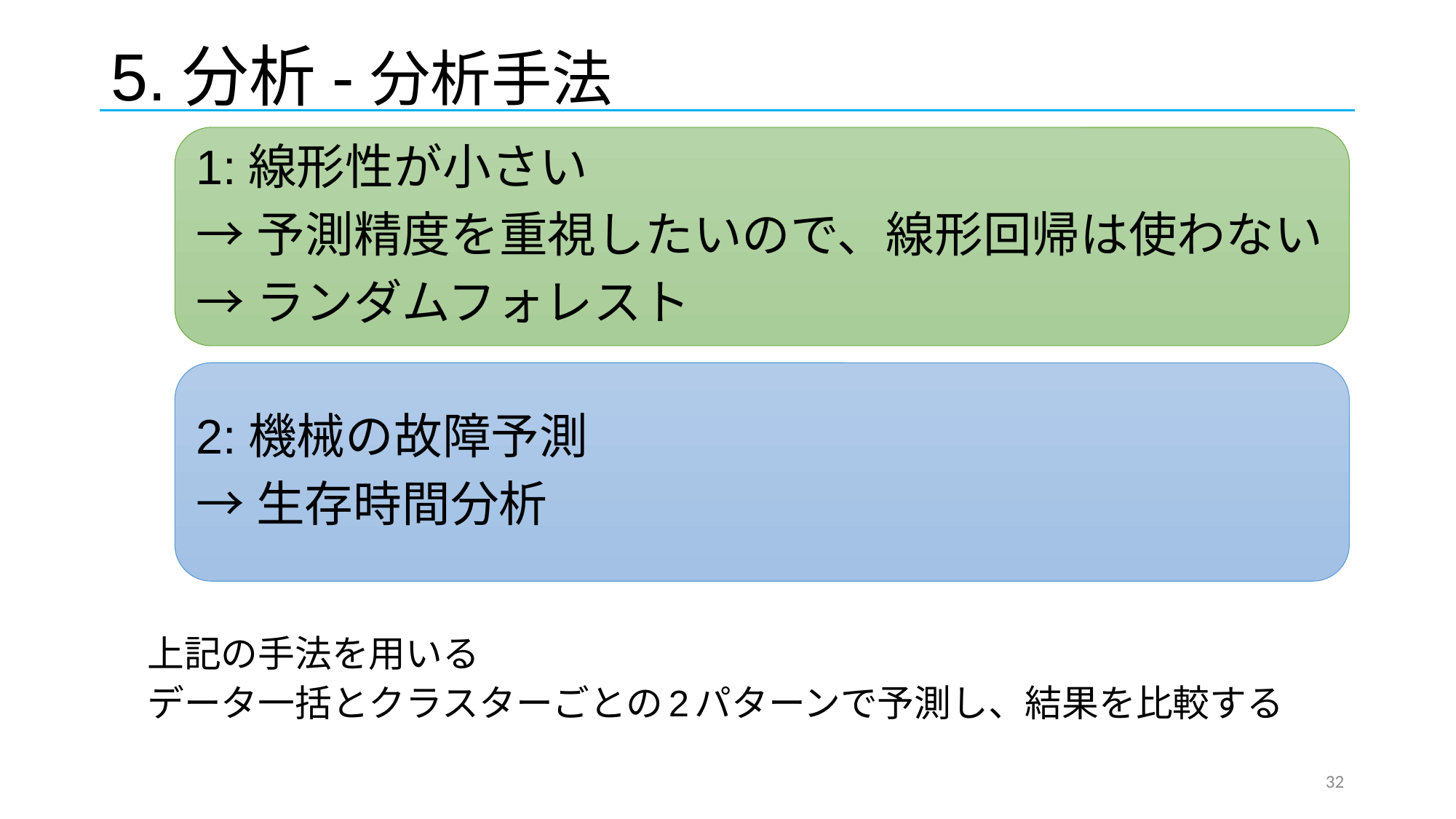

# 5.分析-分析手法
1:線形性が小さい
→予測精度を重視したいので、線形回帰は使わない
→ランダムフォレスト
2:機械の故障予測
→生存時間分析
上記の手法を用いる
データ一括とクラスターごとの2パターンで予測し、結果を比較する
32